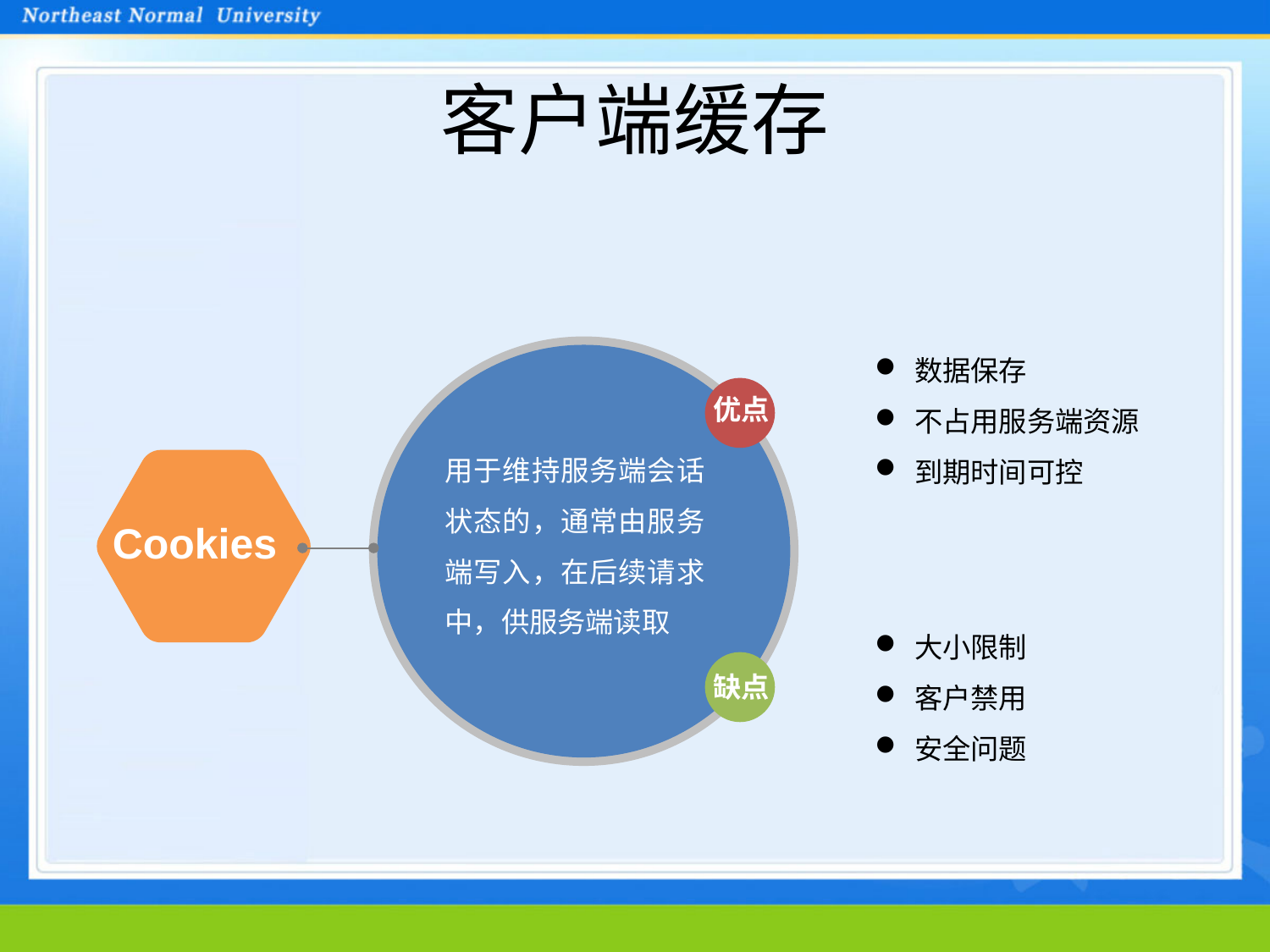

# 客户端缓存

数据保存
不占用服务端资源
到期时间可控

优点
用于维持服务端会话状态的，通常由服务端写入，在后续请求中，供服务端读取

Cookies
大小限制
客户禁用
安全问题

缺点